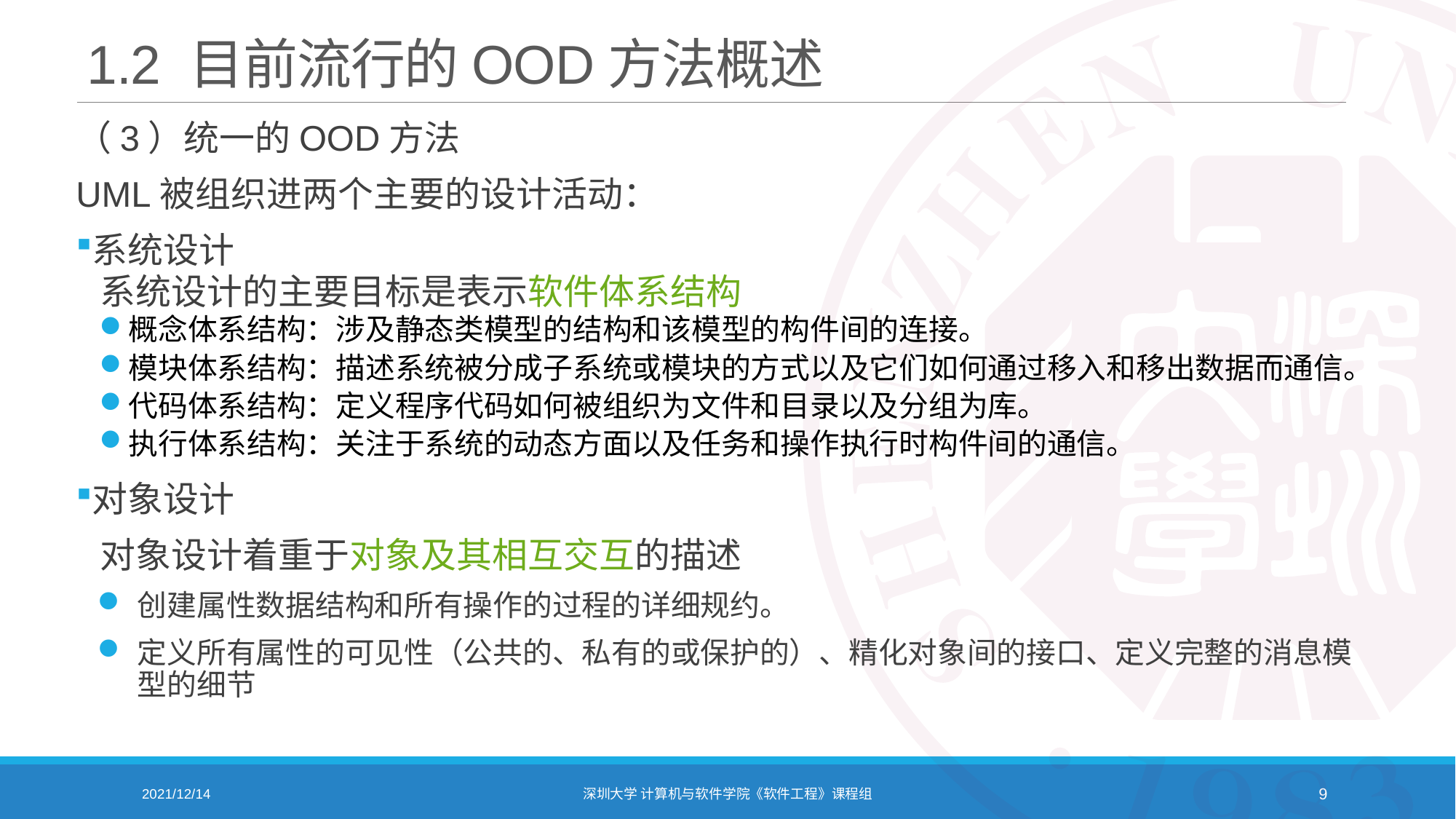

# 1.2 目前流行的OOD方法概述
（3）统一的OOD方法
UML被组织进两个主要的设计活动：
系统设计
  系统设计的主要目标是表示软件体系结构
概念体系结构：涉及静态类模型的结构和该模型的构件间的连接。
模块体系结构：描述系统被分成子系统或模块的方式以及它们如何通过移入和移出数据而通信。
代码体系结构：定义程序代码如何被组织为文件和目录以及分组为库。
执行体系结构：关注于系统的动态方面以及任务和操作执行时构件间的通信。
对象设计
  对象设计着重于对象及其相互交互的描述
创建属性数据结构和所有操作的过程的详细规约。
定义所有属性的可见性（公共的、私有的或保护的）、精化对象间的接口、定义完整的消息模型的细节

2021/12/14
深圳大学 计算机与软件学院《软件工程》课程组
9